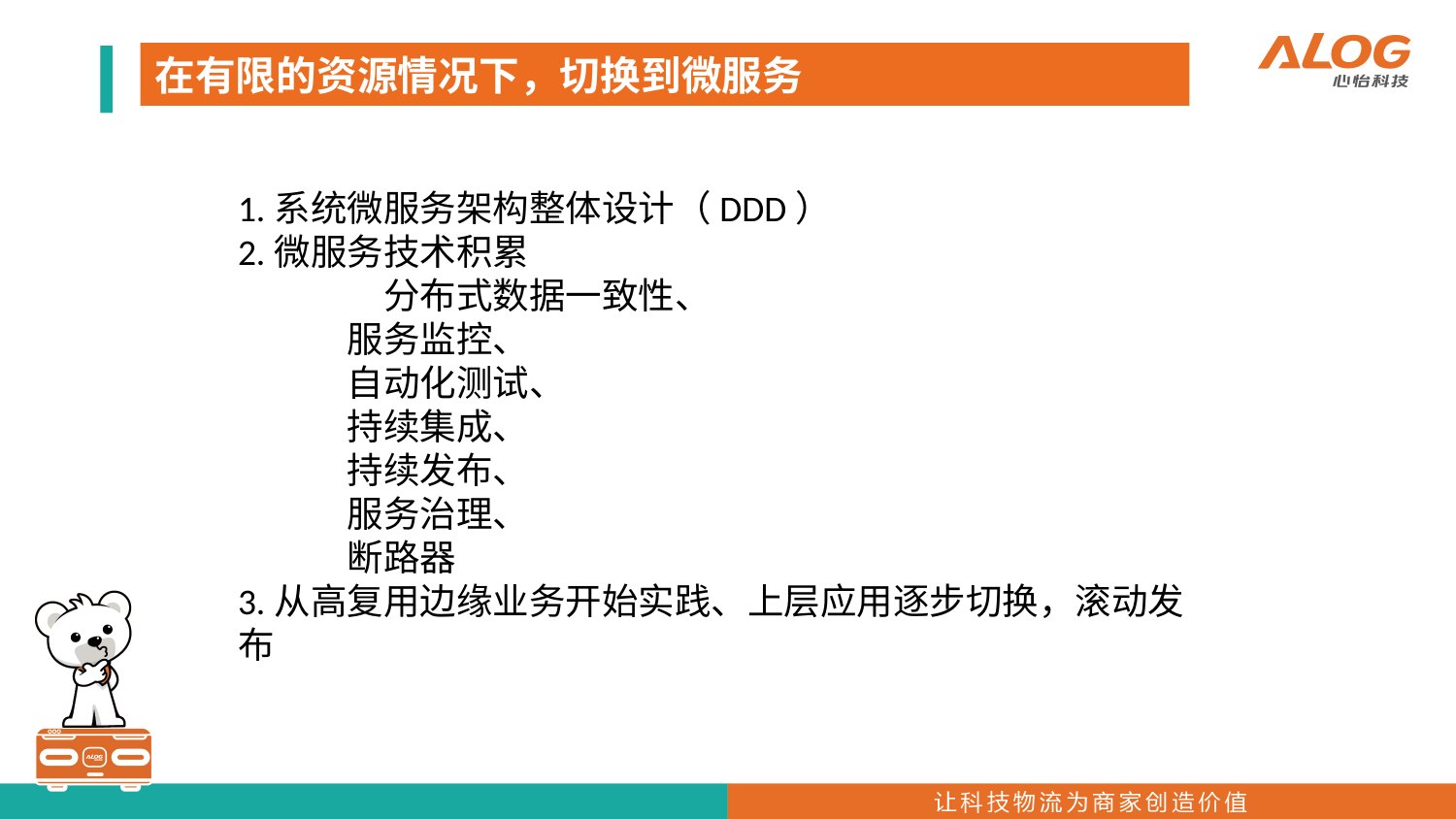

在有限的资源情况下，切换到微服务

1.系统微服务架构整体设计（DDD）
2.微服务技术积累
	分布式数据一致性、
服务监控、
自动化测试、
持续集成、
持续发布、
服务治理、
断路器
3.从高复用边缘业务开始实践、上层应用逐步切换，滚动发布